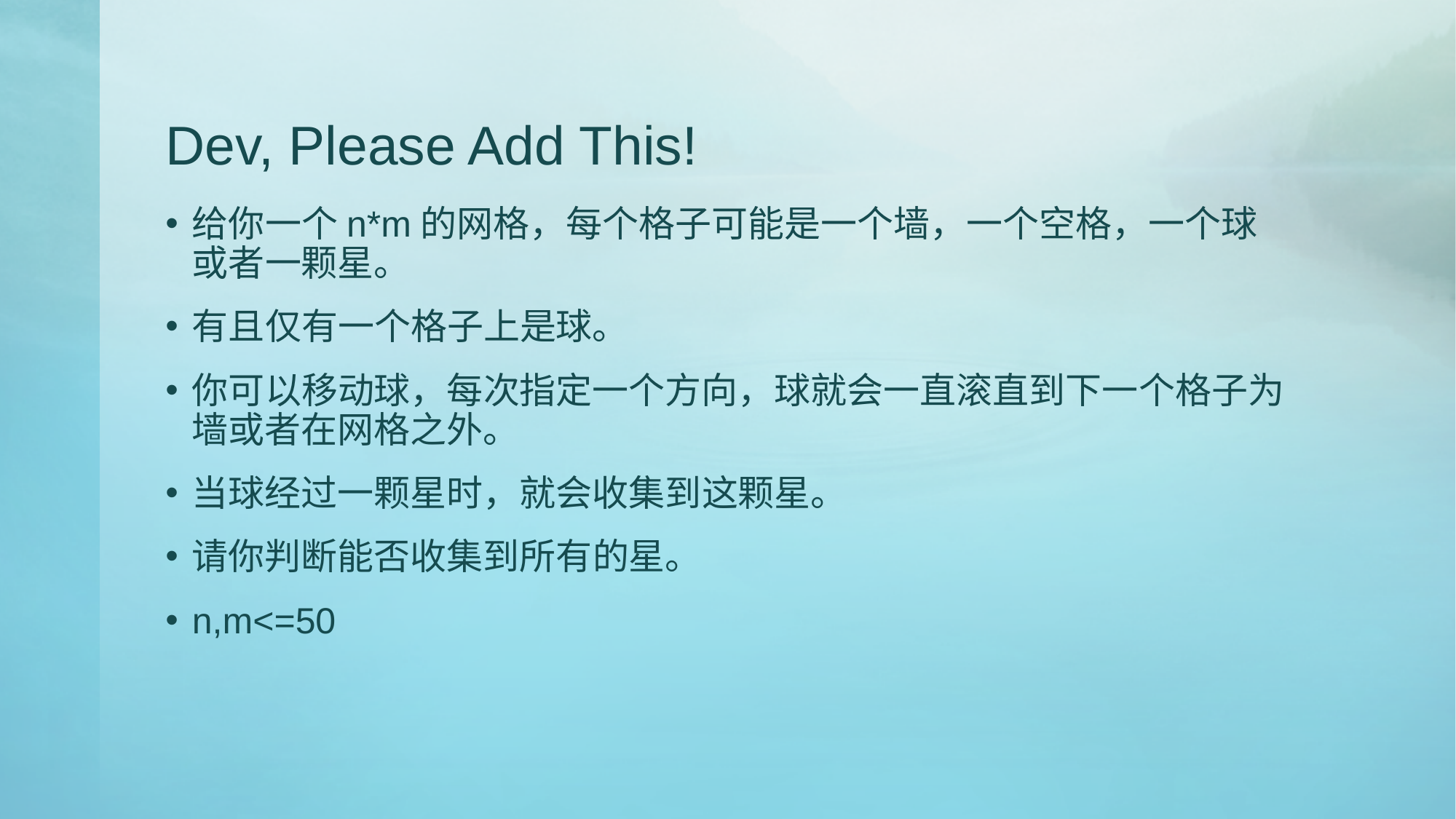

# Dev, Please Add This!
给你一个n*m的网格，每个格子可能是一个墙，一个空格，一个球或者一颗星。
有且仅有一个格子上是球。
你可以移动球，每次指定一个方向，球就会一直滚直到下一个格子为墙或者在网格之外。
当球经过一颗星时，就会收集到这颗星。
请你判断能否收集到所有的星。
n,m<=50